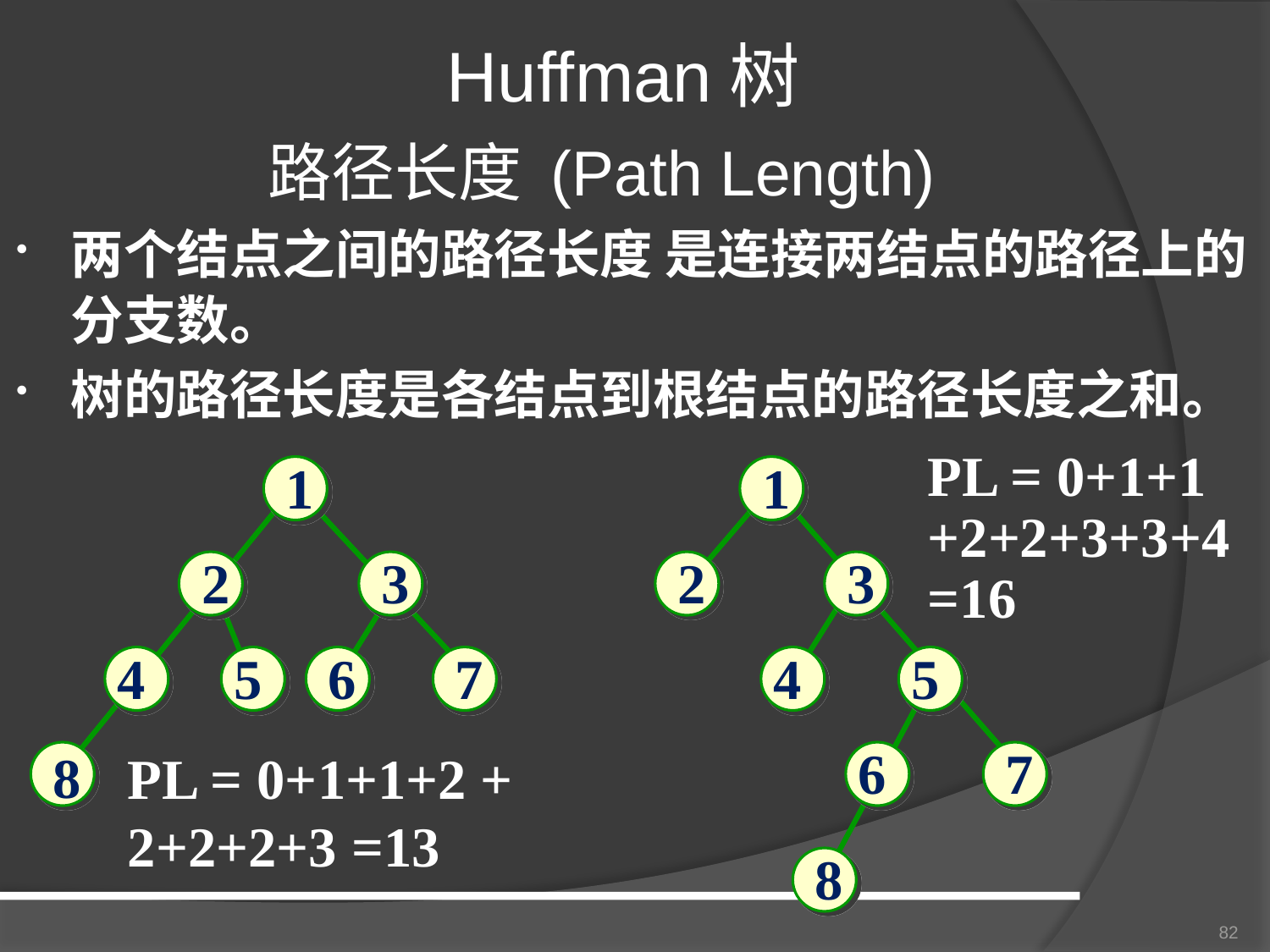

# Huffman树
路径长度 (Path Length)
两个结点之间的路径长度 是连接两结点的路径上的分支数。
树的路径长度是各结点到根结点的路径长度之和。
PL = 0+1+1 +2+2+3+3+4 =16
1
1

2
3
2
3

4
5
6
7
4
5

6
7
8

8

PL = 0+1+1+2 + 2+2+2+3 =13
82